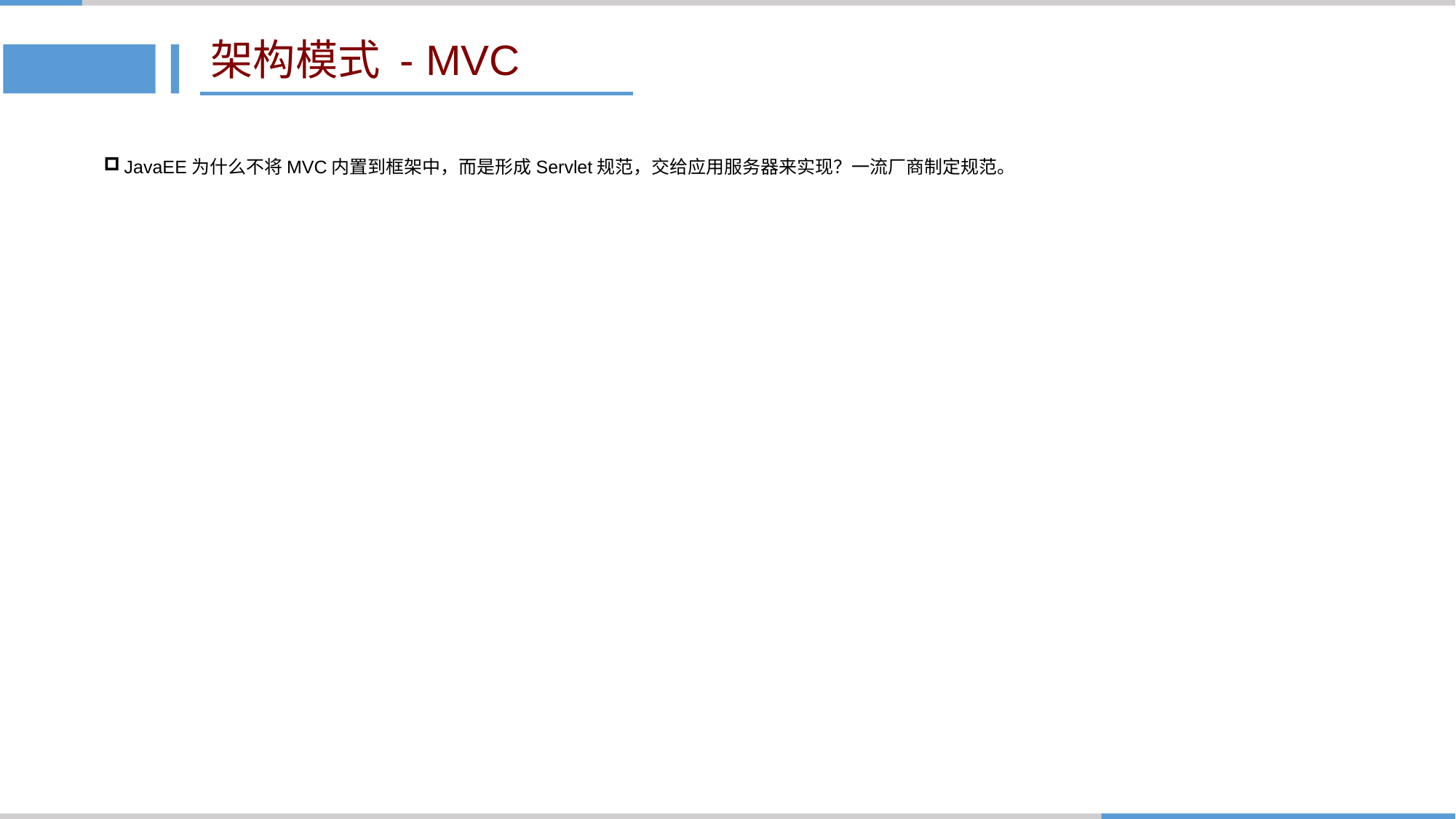

# 架构模式 - MVC

JavaEE为什么不将MVC内置到框架中，而是形成Servlet规范，交给应用服务器来实现？一流厂商制定规范。